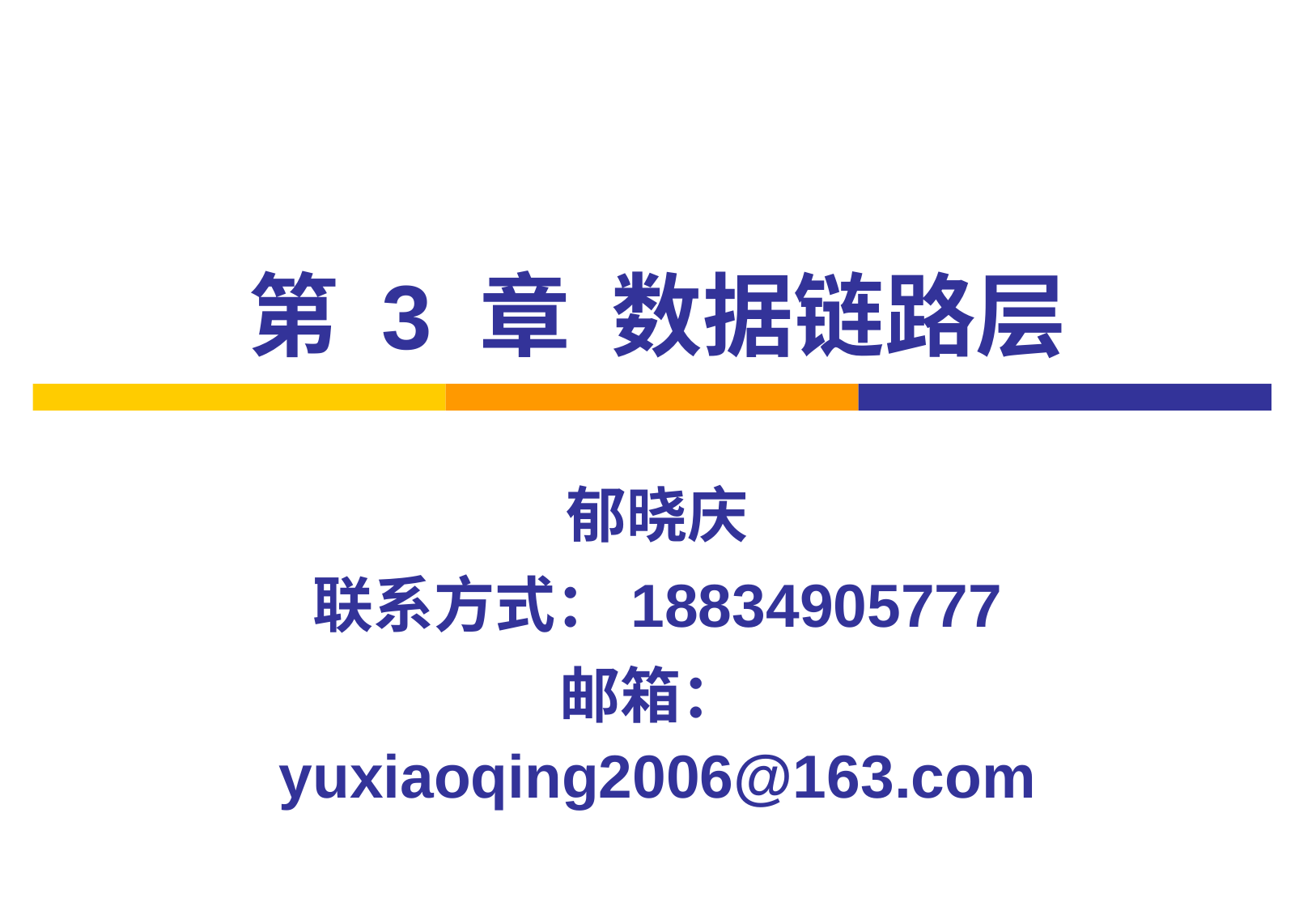

# 第 3 章  数据链路层
郁晓庆
联系方式：18834905777
邮箱：yuxiaoqing2006@163.com